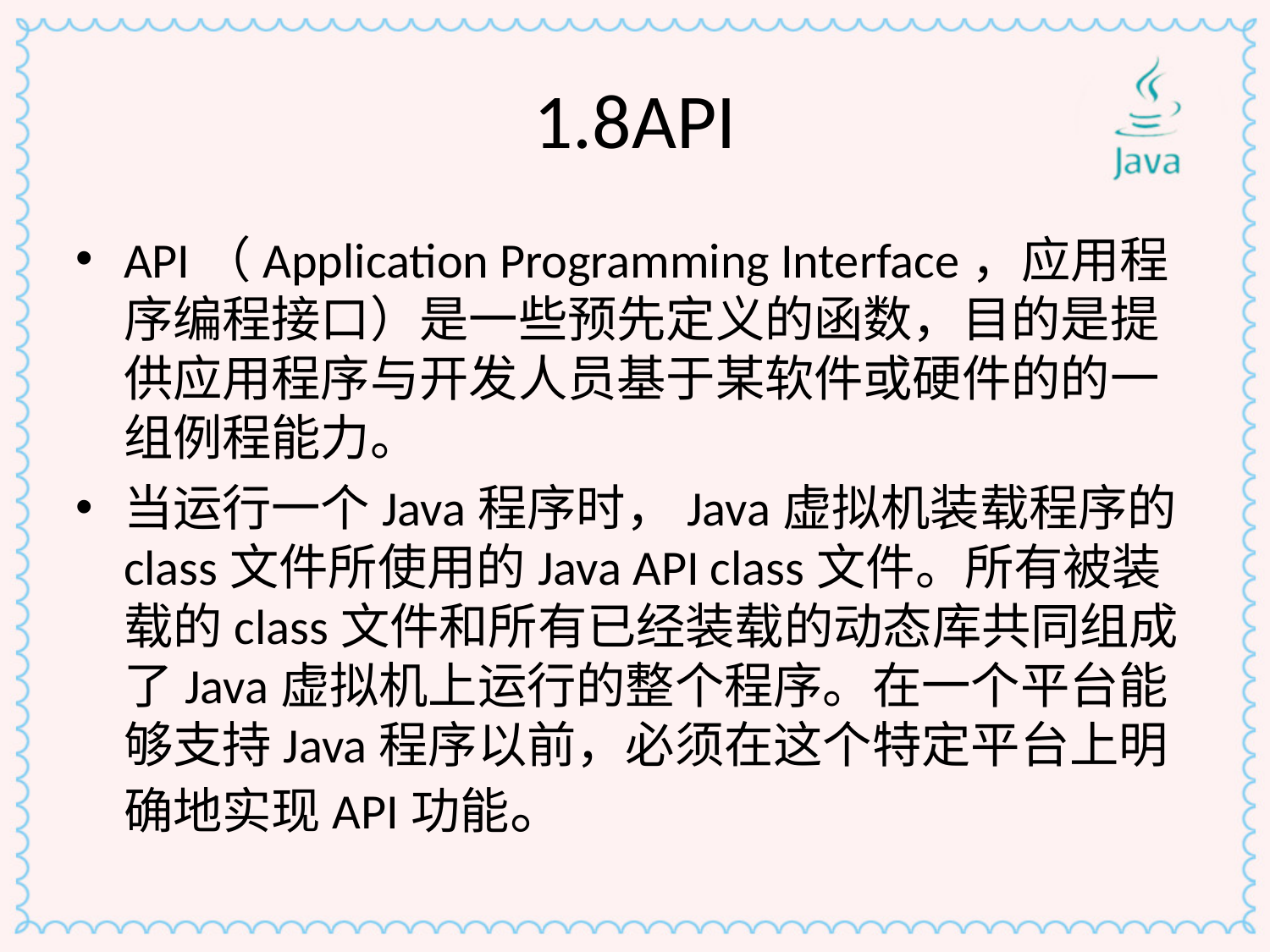

# 1.8API
API（Application Programming Interface，应用程序编程接口）是一些预先定义的函数，目的是提供应用程序与开发人员基于某软件或硬件的的一组例程能力。
当运行一个Java程序时，Java虚拟机装载程序的class文件所使用的Java API class文件。所有被装载的class文件和所有已经装载的动态库共同组成了Java虚拟机上运行的整个程序。在一个平台能够支持Java程序以前，必须在这个特定平台上明确地实现API功能。